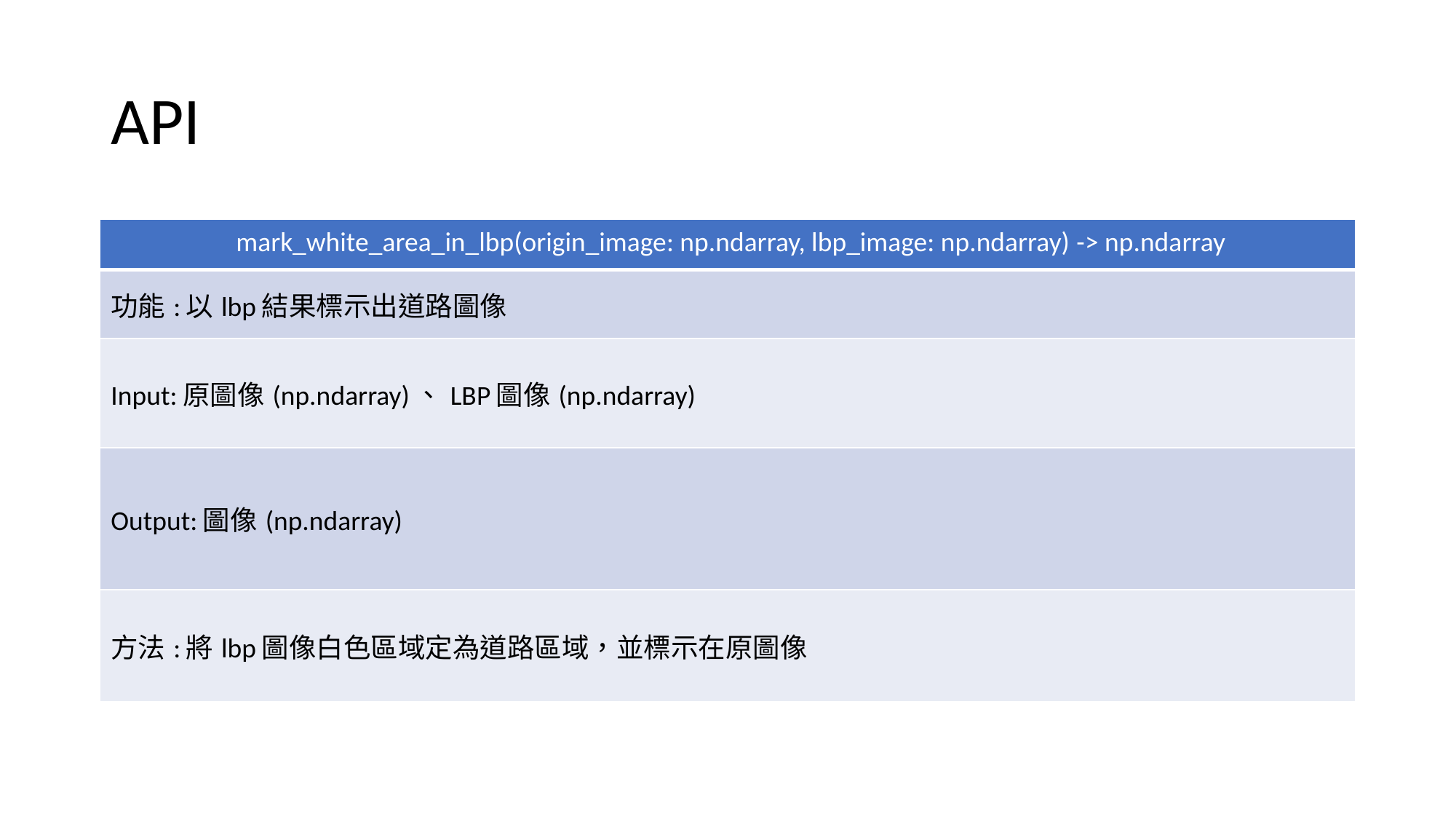

# API
| mark\_white\_area\_in\_lbp(origin\_image: np.ndarray, lbp\_image: np.ndarray) -> np.ndarray |
| --- |
| 功能:以lbp結果標示出道路圖像 |
| Input:原圖像(np.ndarray)、LBP圖像(np.ndarray) |
| Output:圖像(np.ndarray) |
| 方法:將lbp圖像白色區域定為道路區域，並標示在原圖像 |